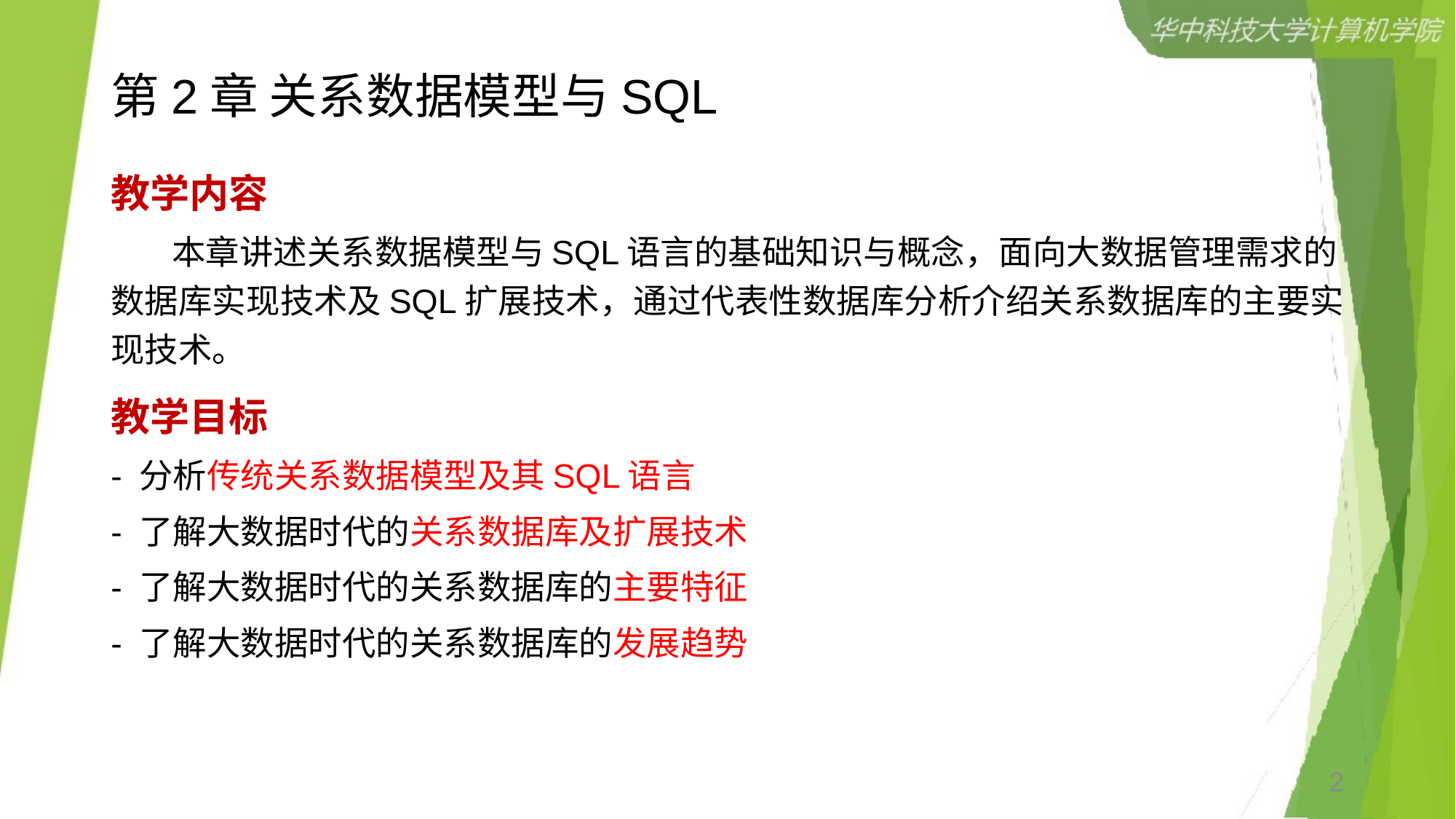

# 第2章 关系数据模型与SQL
教学内容
       本章讲述关系数据模型与SQL语言的基础知识与概念，面向大数据管理需求的数据库实现技术及SQL扩展技术，通过代表性数据库分析介绍关系数据库的主要实现技术。
教学目标
- 分析传统关系数据模型及其SQL语言
- 了解大数据时代的关系数据库及扩展技术
- 了解大数据时代的关系数据库的主要特征
- 了解大数据时代的关系数据库的发展趋势
2